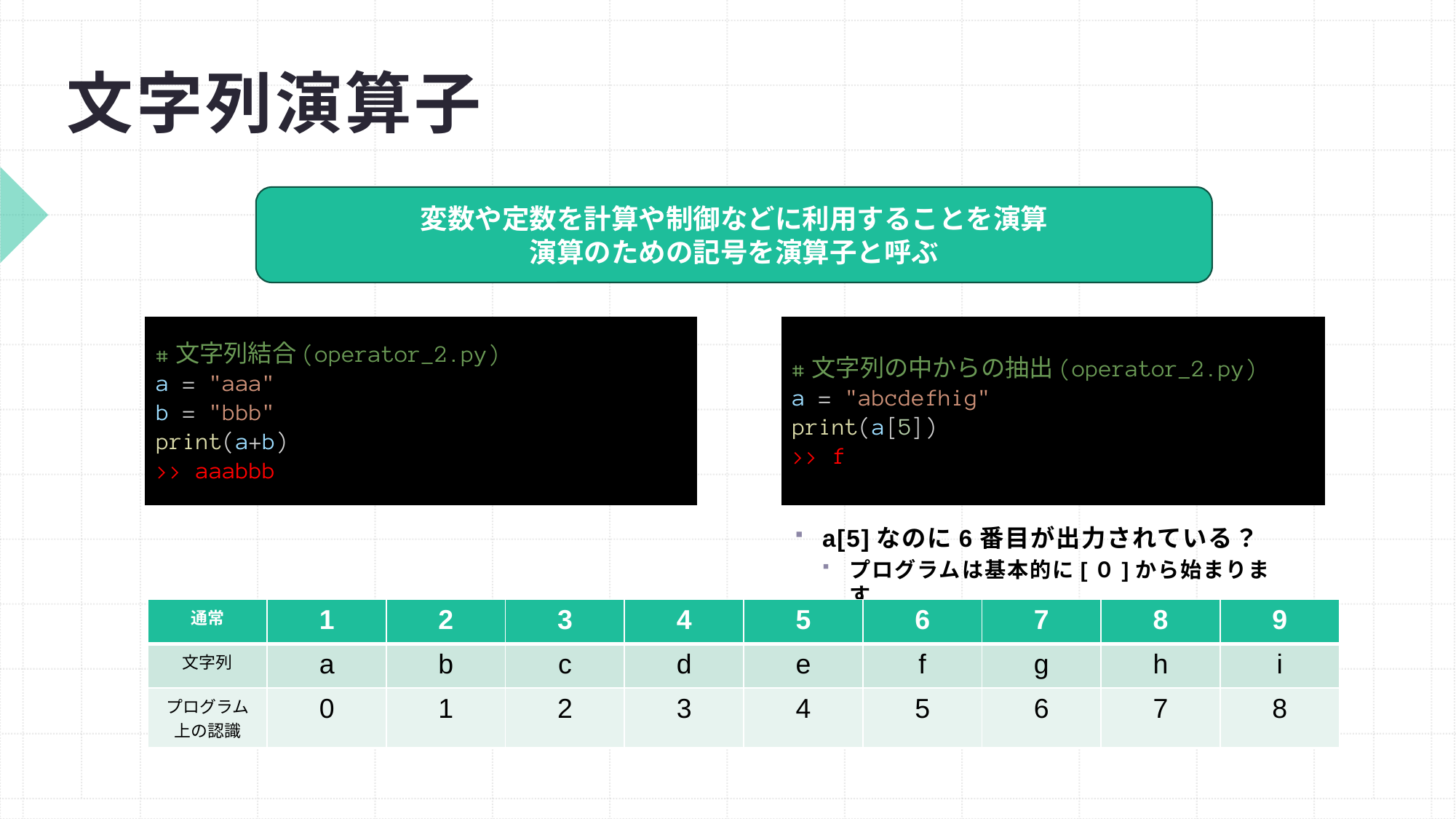

# 文字列演算子
変数や定数を計算や制御などに利用することを演算
演算のための記号を演算子と呼ぶ
#文字列結合(operator_2.py)
a = "aaa"
b = "bbb"
print(a+b)
>> aaabbb
#文字列の中からの抽出(operator_2.py)
a = "abcdefhig"
print(a[5])
>> f
a[5]なのに6番目が出力されている？
プログラムは基本的に[０]から始まります
| 通常 | 1 | 2 | 3 | 4 | 5 | 6 | 7 | 8 | 9 |
| --- | --- | --- | --- | --- | --- | --- | --- | --- | --- |
| 文字列 | a | b | c | d | e | f | g | h | i |
| プログラム上の認識 | 0 | 1 | 2 | 3 | 4 | 5 | 6 | 7 | 8 |